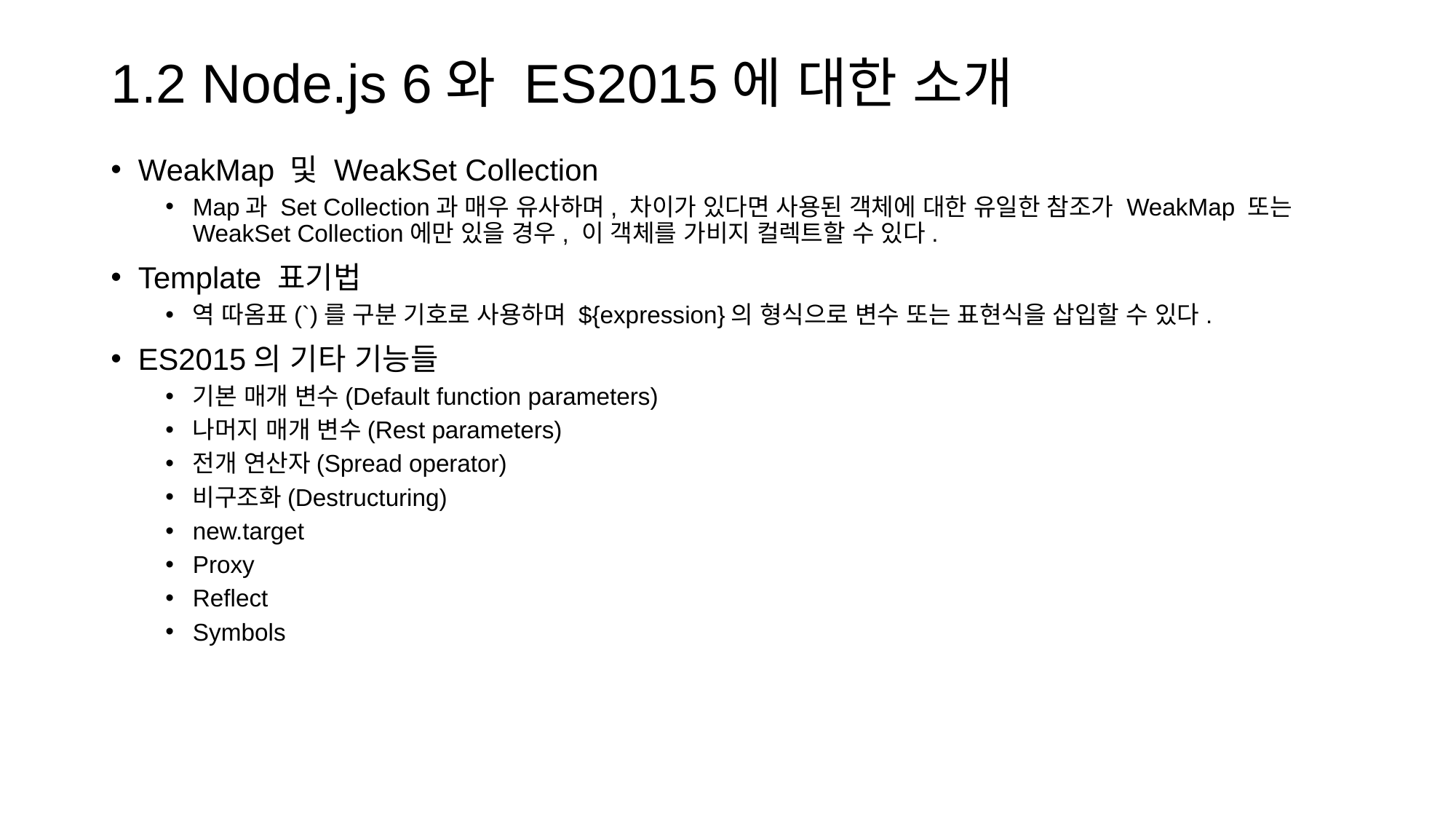

# 1.2 Node.js 6와 ES2015에 대한 소개
WeakMap 및 WeakSet Collection
Map과 Set Collection과 매우 유사하며, 차이가 있다면 사용된 객체에 대한 유일한 참조가 WeakMap 또는 WeakSet Collection에만 있을 경우, 이 객체를 가비지 컬렉트할 수 있다.
Template 표기법
역 따옴표(`)를 구분 기호로 사용하며 ${expression}의 형식으로 변수 또는 표현식을 삽입할 수 있다.
ES2015의 기타 기능들
기본 매개 변수(Default function parameters)
나머지 매개 변수(Rest parameters)
전개 연산자(Spread operator)
비구조화(Destructuring)
new.target
Proxy
Reflect
Symbols